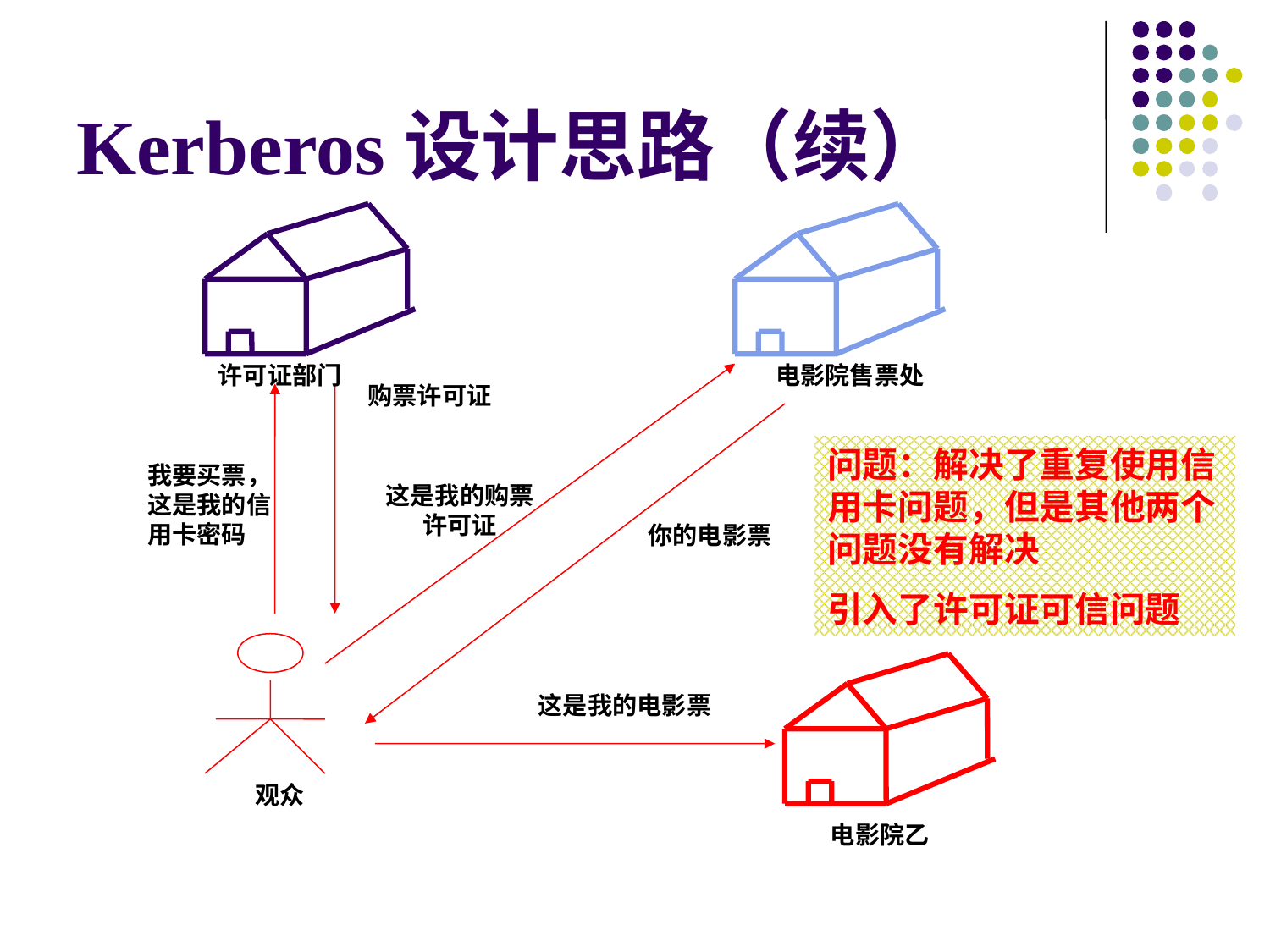

# Kerberos设计思路（续）

许可证部门
电影院售票处

这是我的购票许可证
购票许可证

我要买票，这是我的信用卡密码

你的电影票
问题：解决了重复使用信用卡问题，但是其他两个问题没有解决
引入了许可证可信问题

这是我的电影票

观众
电影院乙